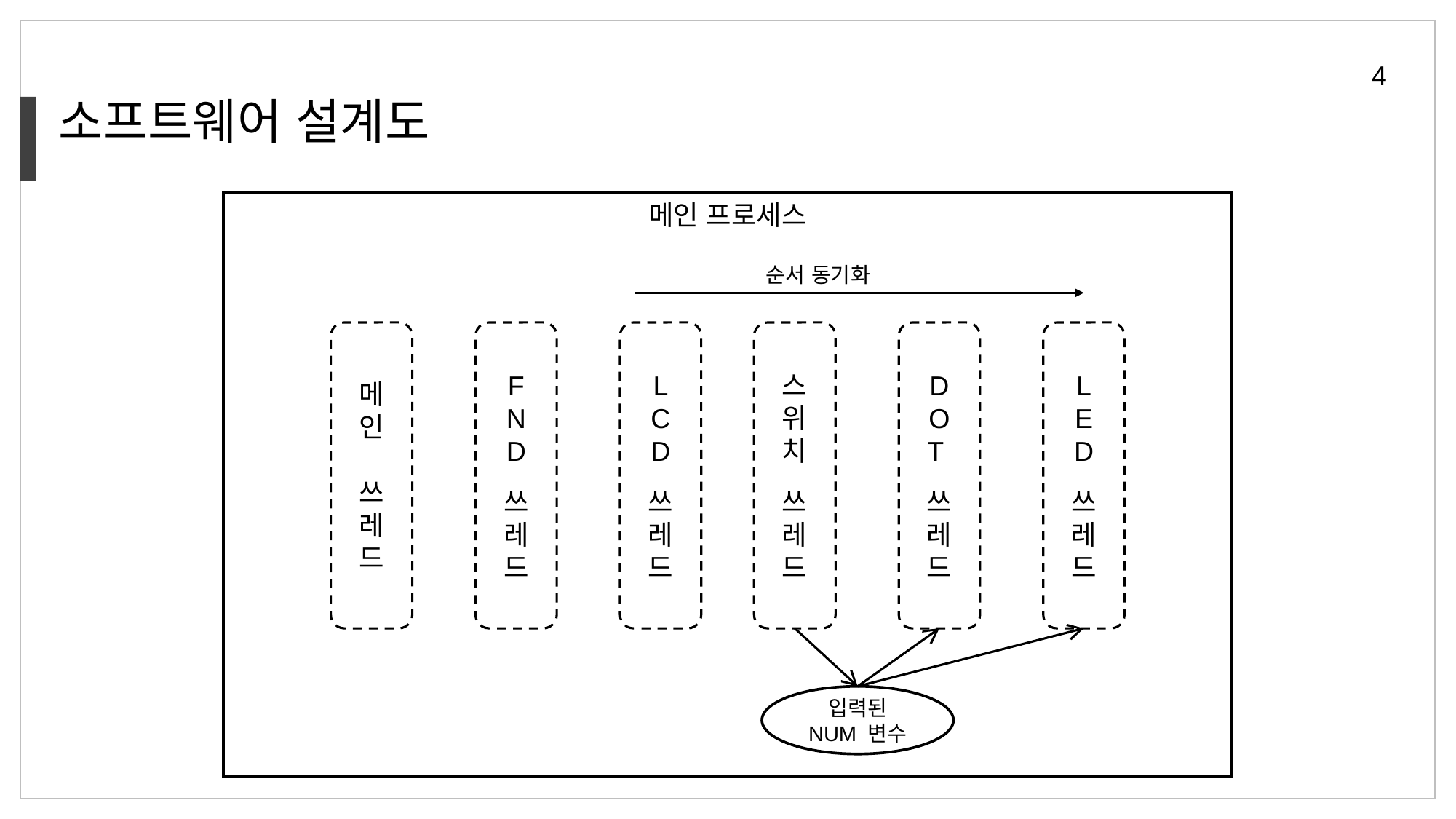

4
소프트웨어 설계도

메인 프로세스
순서 동기화

메
인

쓰
레
드
스
위
치

쓰
레
드
L
C
D

쓰
레
드
F
N
D

쓰
레
드
D
O
T

쓰
레
드
L
E
D

쓰
레
드
입력된 NUM 변수